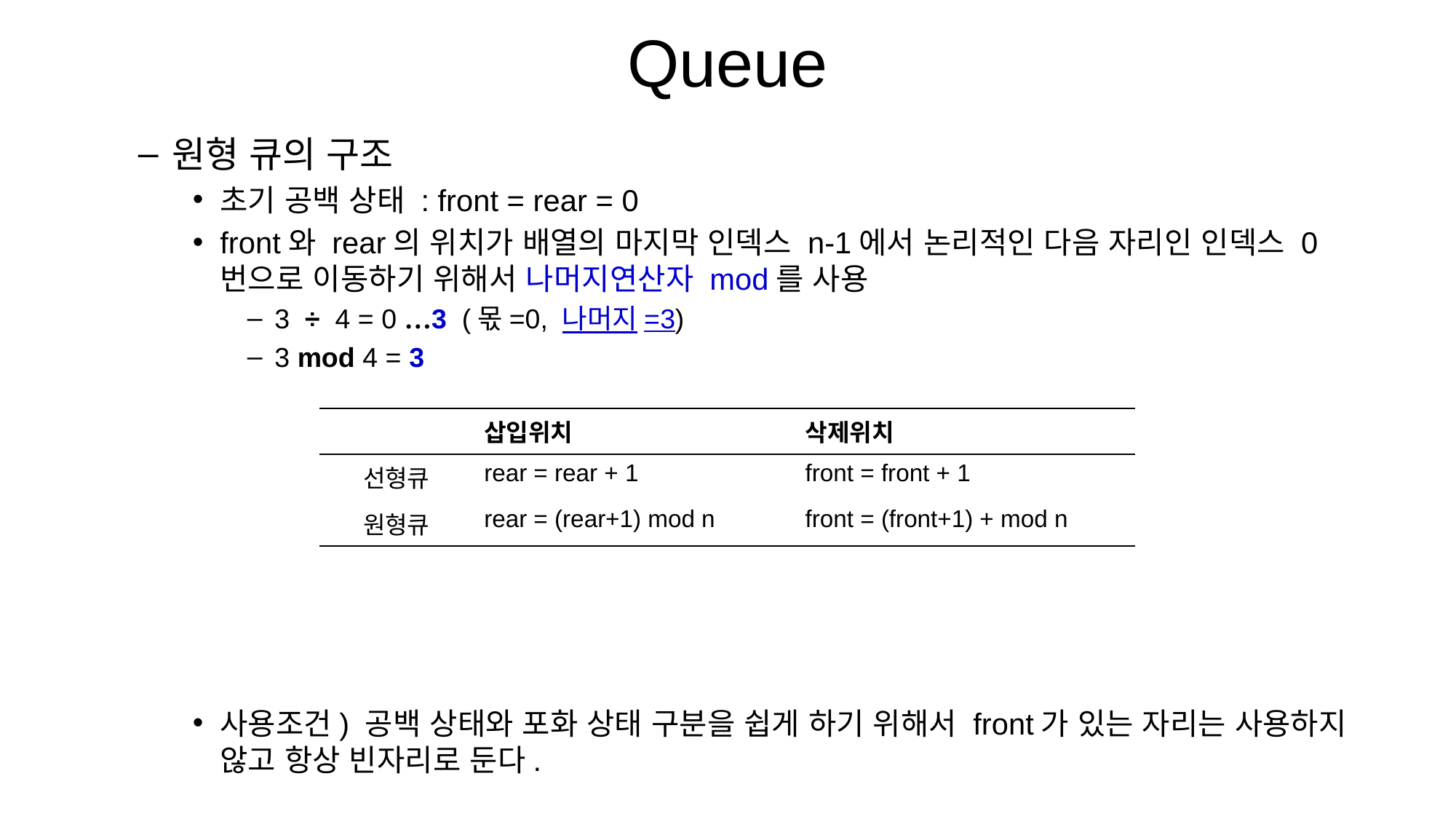

# Queue
원형 큐의 구조
초기 공백 상태 : front = rear = 0
front와 rear의 위치가 배열의 마지막 인덱스 n-1에서 논리적인 다음 자리인 인덱스 0번으로 이동하기 위해서 나머지연산자 mod를 사용
3  ÷  4 = 0 …3  (몫=0, 나머지=3)
3 mod 4 = 3

사용조건) 공백 상태와 포화 상태 구분을 쉽게 하기 위해서 front가 있는 자리는 사용하지 않고 항상 빈자리로 둔다.

|  | 삽입위치 | 삭제위치 |
| --- | --- | --- |
| 선형큐 | rear = rear + 1 | front = front + 1 |
| 원형큐 | rear = (rear+1) mod n | front = (front+1) + mod n |